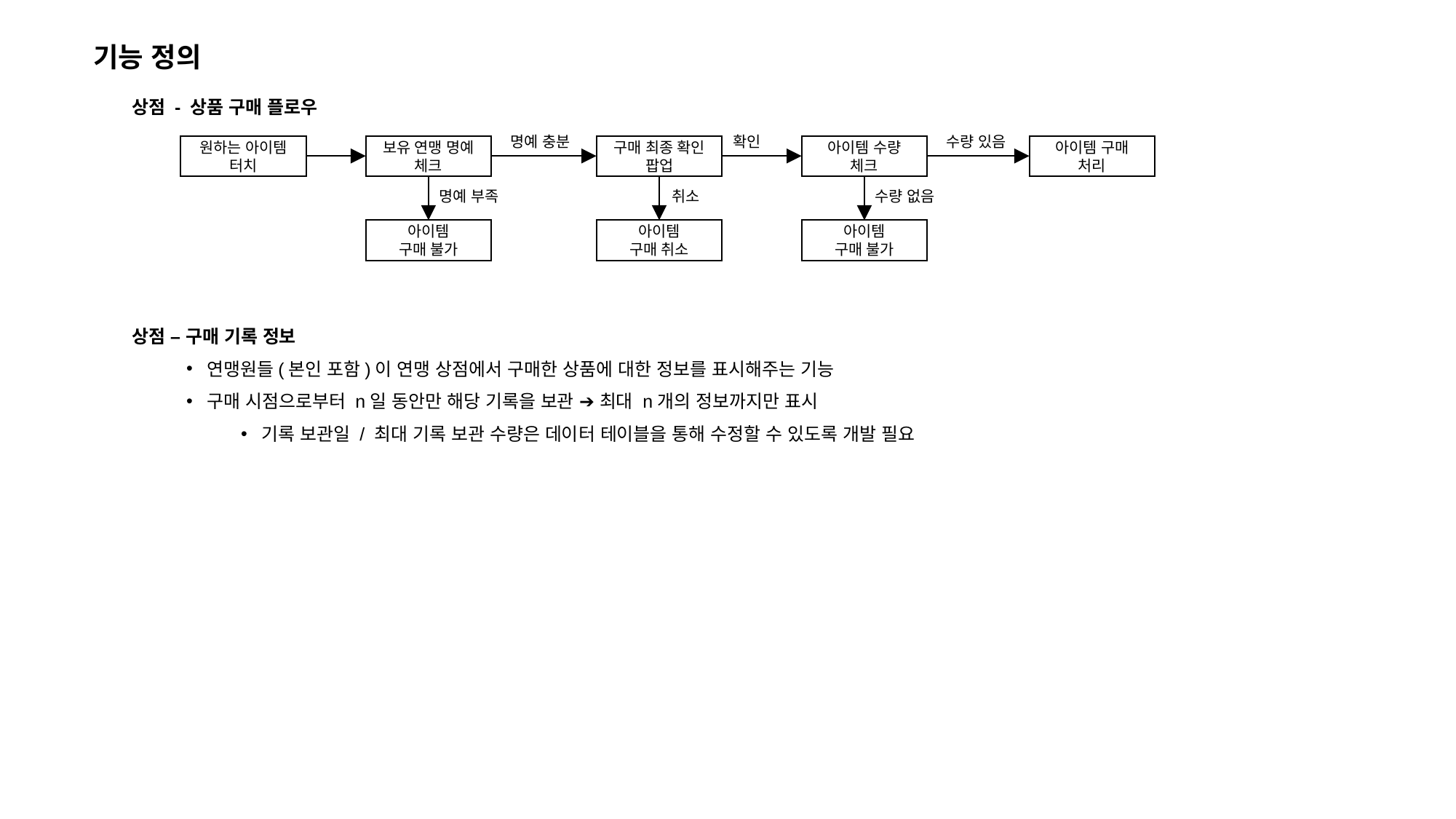

기능 정의
상점 - 상품 구매 플로우

상점 – 구매 기록 정보
연맹원들(본인 포함)이 연맹 상점에서 구매한 상품에 대한 정보를 표시해주는 기능
구매 시점으로부터 n일 동안만 해당 기록을 보관 ➔ 최대 n개의 정보까지만 표시
기록 보관일 / 최대 기록 보관 수량은 데이터 테이블을 통해 수정할 수 있도록 개발 필요
명예 충분
확인
수량 있음
아이템 수량
체크
아이템 구매
처리
구매 최종 확인 팝업
원하는 아이템 터치
보유 연맹 명예
체크
명예 부족
취소
수량 없음
아이템
구매 불가
아이템
구매 취소
아이템
구매 불가